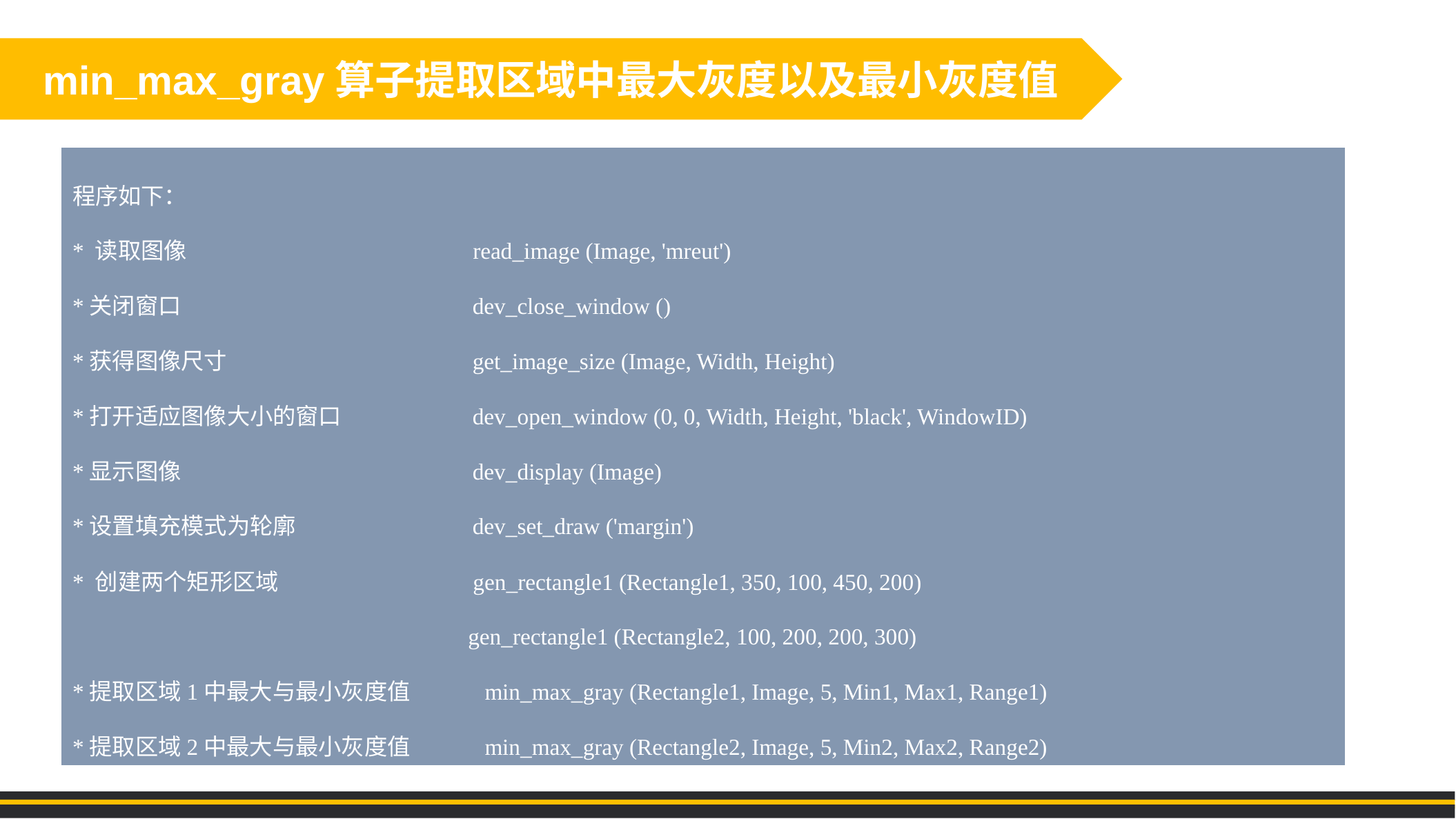

min_max_gray算子提取区域中最大灰度以及最小灰度值
程序如下：
* 读取图像　　　　　　　　　　　　 read_image (Image, 'mreut')
*关闭窗口　　　　　　　　　　　　  dev_close_window ()
*获得图像尺寸　　　　　　　　　　  get_image_size (Image, Width, Height)
*打开适应图像大小的窗口　　　　　  dev_open_window (0, 0, Width, Height, 'black', WindowID)
*显示图像　　　　　　　　　　　　  dev_display (Image)
*设置填充模式为轮廓　　　　　　　  dev_set_draw ('margin')
* 创建两个矩形区域　　　　　　　　 gen_rectangle1 (Rectangle1, 350, 100, 450, 200)
　　　　　　　　　　　　　　　　　gen_rectangle1 (Rectangle2, 100, 200, 200, 300)
*提取区域1中最大与最小灰度值　　　min_max_gray (Rectangle1, Image, 5, Min1, Max1, Range1)
*提取区域2中最大与最小灰度值　　　min_max_gray (Rectangle2, Image, 5, Min2, Max2, Range2)